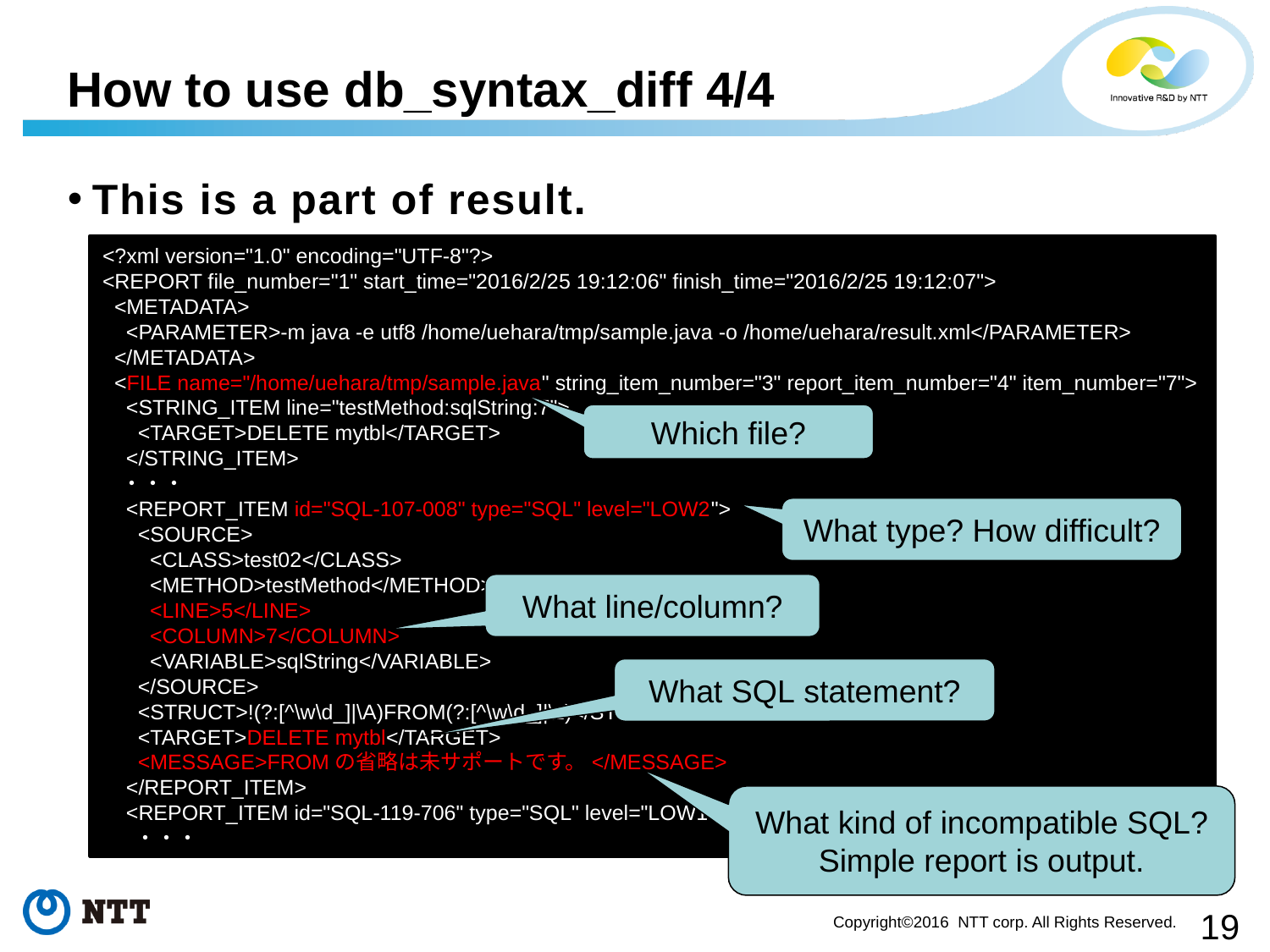

# How to use db_syntax_diff 4/4
This is a part of result.
<?xml version="1.0" encoding="UTF-8"?>
<REPORT file_number="1" start_time="2016/2/25 19:12:06" finish_time="2016/2/25 19:12:07">
  <METADATA>
    <PARAMETER>-m java -e utf8 /home/uehara/tmp/sample.java -o /home/uehara/result.xml</PARAMETER>
  </METADATA>
  <FILE name="/home/uehara/tmp/sample.java" string_item_number="3" report_item_number="4" item_number="7">
    <STRING_ITEM line="testMethod:sqlString:7">
      <TARGET>DELETE mytbl</TARGET>
    </STRING_ITEM>
   ・・・
    <REPORT_ITEM id="SQL-107-008" type="SQL" level="LOW2">
      <SOURCE>
        <CLASS>test02</CLASS>
        <METHOD>testMethod</METHOD>
        <LINE>5</LINE>
        <COLUMN>7</COLUMN>
        <VARIABLE>sqlString</VARIABLE>
      </SOURCE>
      <STRUCT>!(?:[^\w\d_]|\A)FROM(?:[^\w\d_]|\z)</STRUCT>
      <TARGET>DELETE mytbl</TARGET>
      <MESSAGE>FROMの省略は未サポートです。</MESSAGE>
    </REPORT_ITEM>
    <REPORT_ITEM id="SQL-119-706" type="SQL" level="LOW1">
      ・・・
Which file?
What type? How difficult?
What line/column?
What SQL statement?
What kind of incompatible SQL?
Simple report is output.